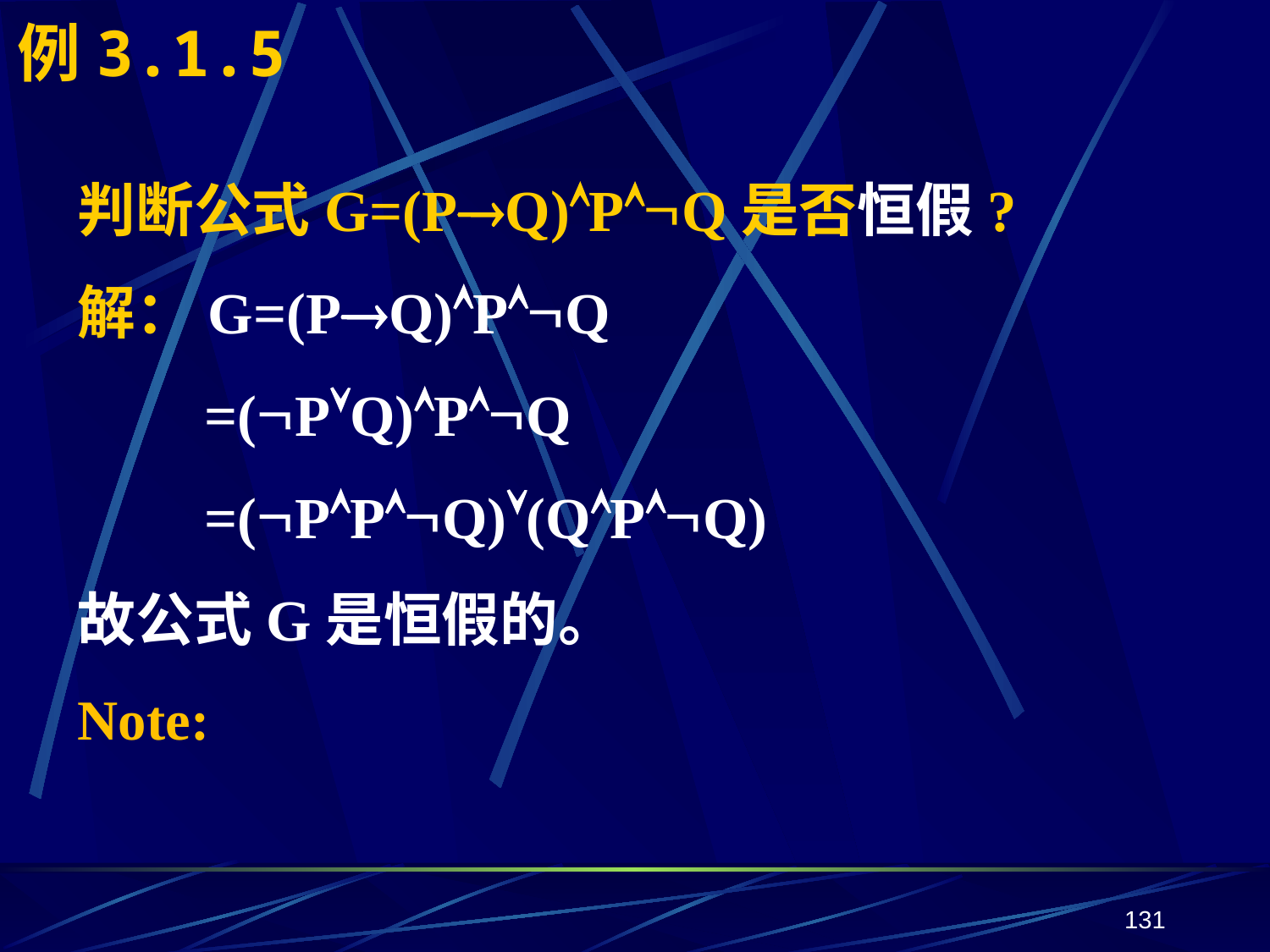

# 例3.1.5
判断公式G=(P→Q)∧P∧¬Q是否恒假?
解：G=(P→Q)∧P∧¬Q
	=(¬P∨Q)∧P∧¬Q
	=(¬P∧P∧¬Q)∨(Q∧P∧¬Q)
故公式G是恒假的。
Note:

131